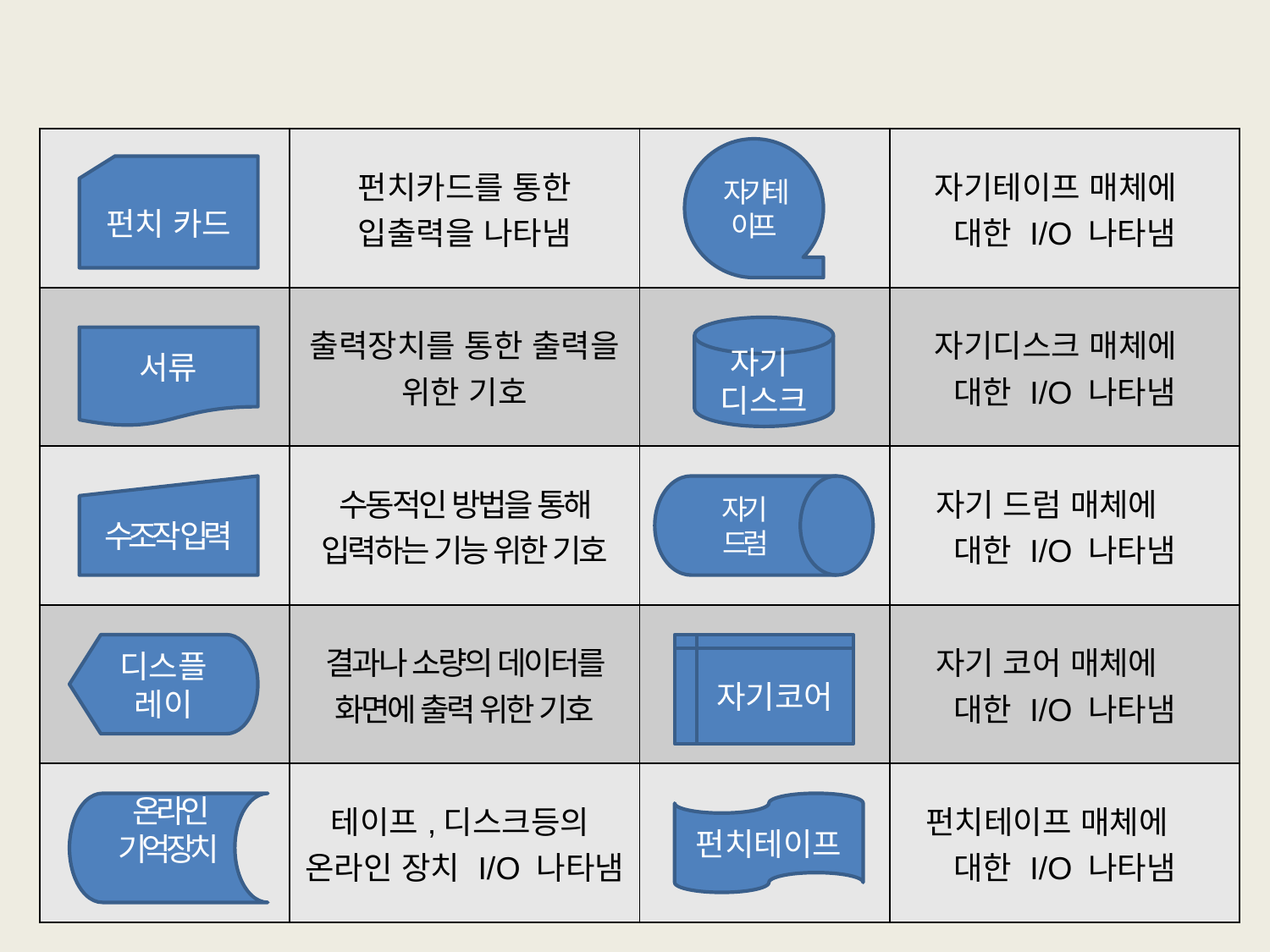

|  | 펀치카드를 통한 입출력을 나타냄 |  | 자기테이프 매체에 대한 I/O 나타냄 |
| --- | --- | --- | --- |
|  | 출력장치를 통한 출력을 위한 기호 |  | 자기디스크 매체에 대한 I/O 나타냄 |
|  | 수동적인 방법을 통해 입력하는 기능 위한 기호 |  | 자기 드럼 매체에 대한 I/O 나타냄 |
|  | 결과나 소량의 데이터를 화면에 출력 위한 기호 |  | 자기 코어 매체에 대한 I/O 나타냄 |
|  | 테이프,디스크등의 온라인 장치 I/O 나타냄 |  | 펀치테이프 매체에 대한 I/O 나타냄 |
자기테이프
펀치 카드
자기  디스크
서류
수조작 입력
자기    드럼
디스플레이
자기코어
온라인 기억장치

펀치테이프